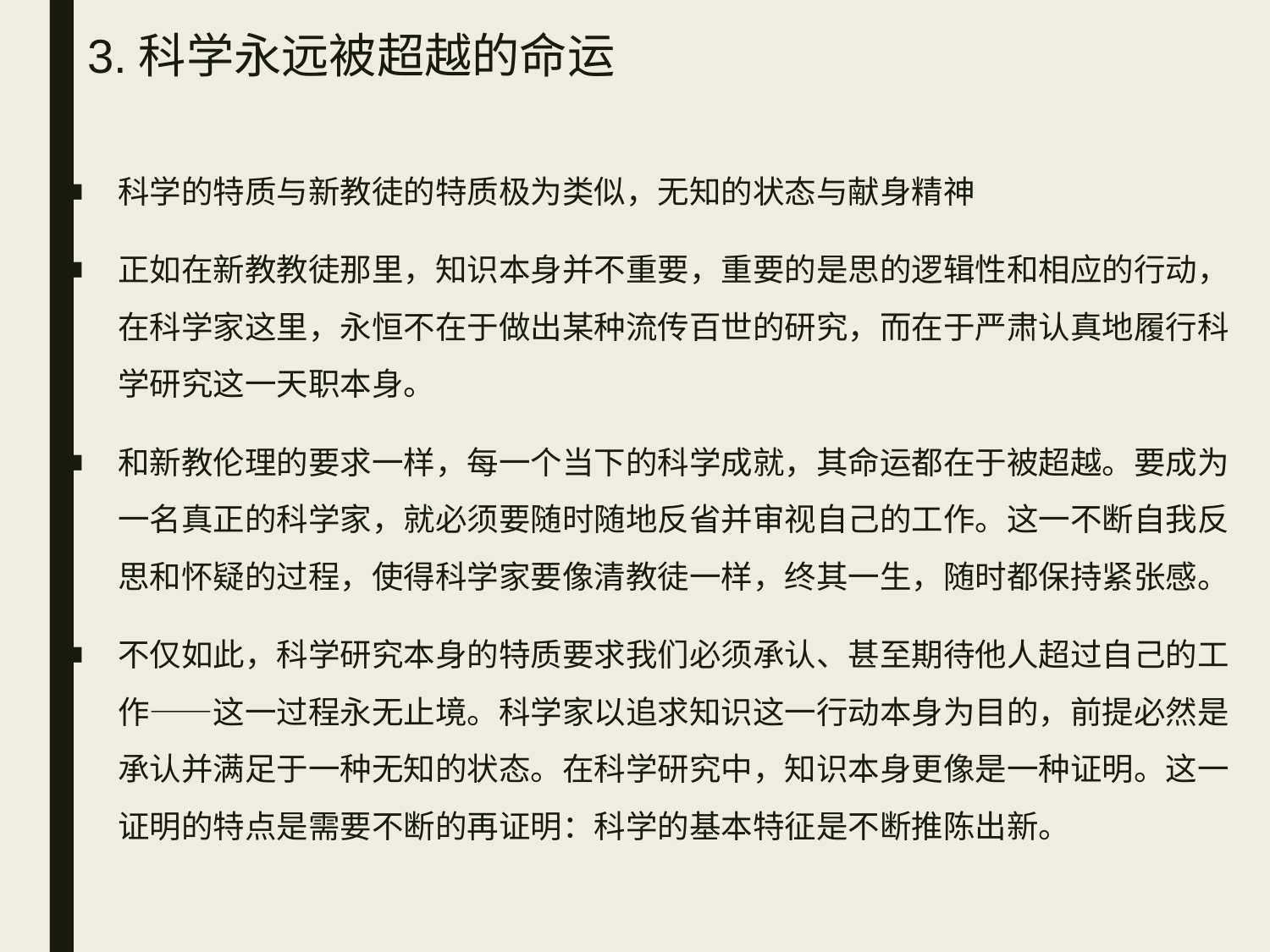

# 3.科学永远被超越的命运
科学的特质与新教徒的特质极为类似，无知的状态与献身精神
正如在新教教徒那里，知识本身并不重要，重要的是思的逻辑性和相应的行动，在科学家这里，永恒不在于做出某种流传百世的研究，而在于严肃认真地履行科学研究这一天职本身。
和新教伦理的要求一样，每一个当下的科学成就，其命运都在于被超越。要成为一名真正的科学家，就必须要随时随地反省并审视自己的工作。这一不断自我反思和怀疑的过程，使得科学家要像清教徒一样，终其一生，随时都保持紧张感。
不仅如此，科学研究本身的特质要求我们必须承认、甚至期待他人超过自己的工作——这一过程永无止境。科学家以追求知识这一行动本身为目的，前提必然是承认并满足于一种无知的状态。在科学研究中，知识本身更像是一种证明。这一证明的特点是需要不断的再证明：科学的基本特征是不断推陈出新。